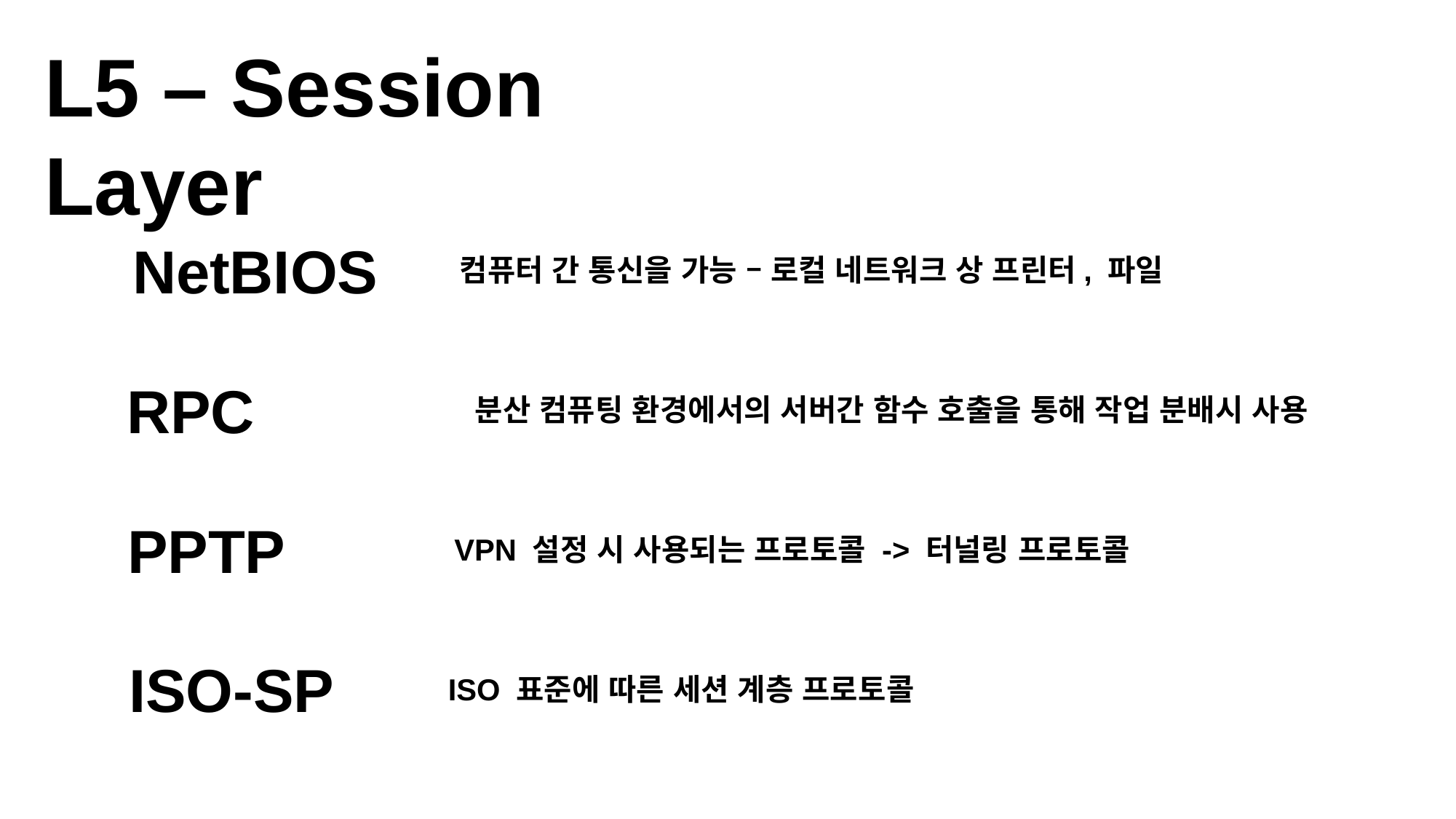

통신 도중에 데이터 스트림을 동기화하여 데이터의 순서와 무결성을 보장합니다. 예를 들어, 체크포인트를 설정하여 특정 지점까지 데이터를 성공적으로 전송했음을 확인합니다.

L5 – Session Layer
NetBIOS
컴퓨터 간 통신을 가능 – 로컬 네트워크 상 프린터, 파일
RPC
분산 컴퓨팅 환경에서의 서버간 함수 호출을 통해 작업 분배시 사용
PPTP
VPN 설정 시 사용되는 프로토콜 -> 터널링 프로토콜
ISO-SP
ISO 표준에 따른 세션 계층 프로토콜